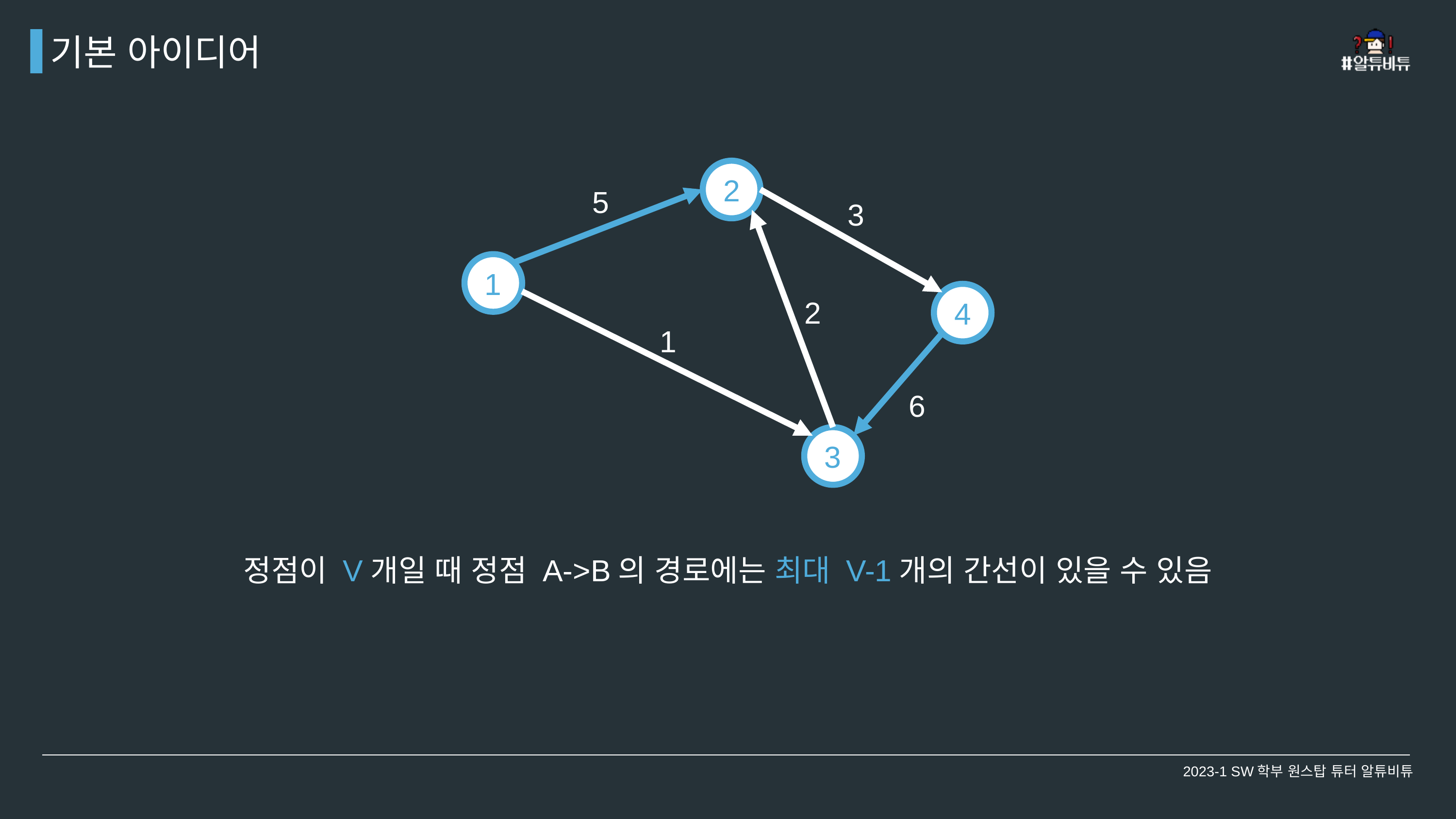

기본 아이디어
2
5
3
1
4
2
1
6
3
정점이 V개일 때 정점 A->B의 경로에는 최대 V-1개의 간선이 있을 수 있음
2023-1 SW학부 원스탑 튜터 알튜비튜